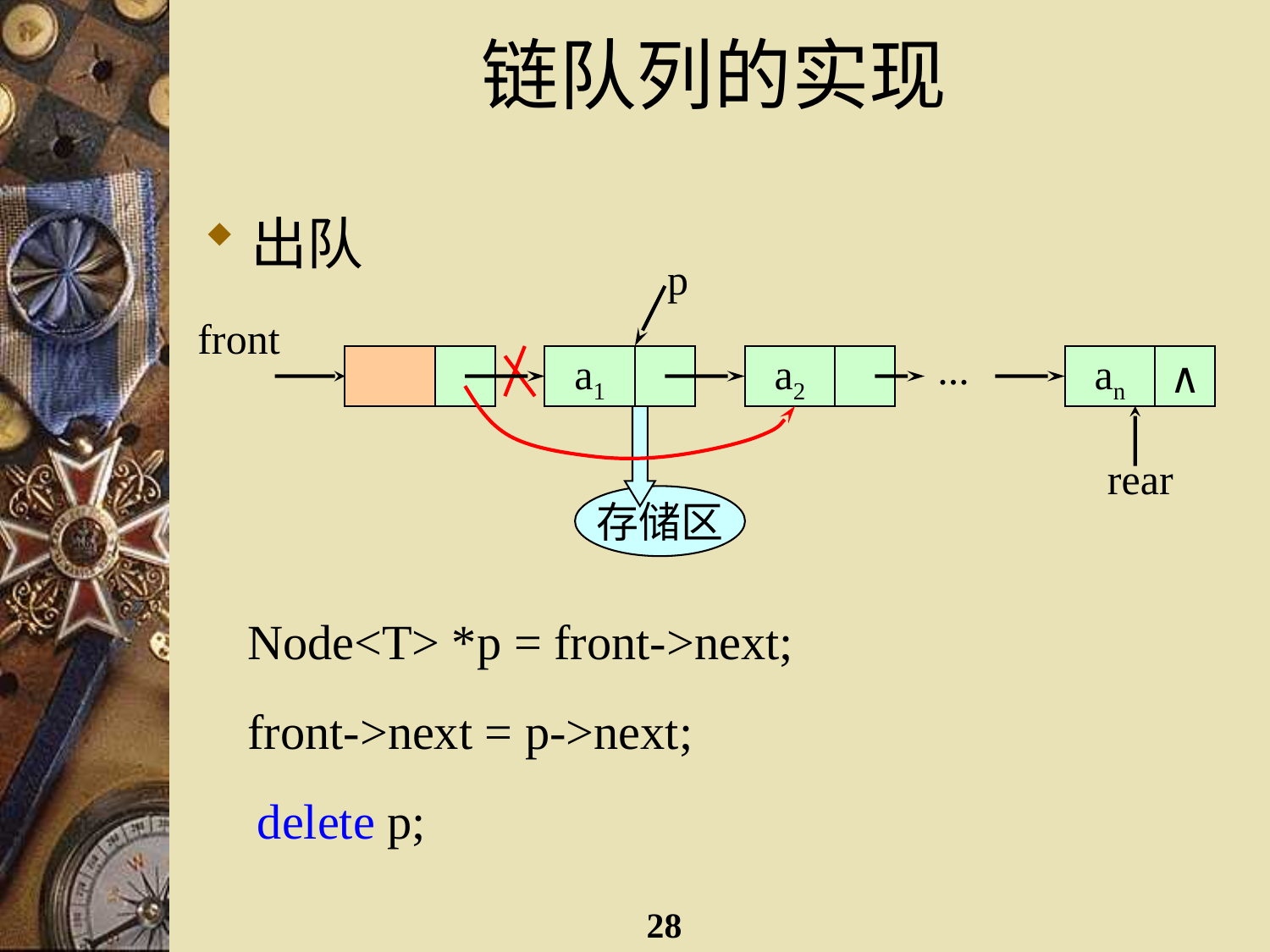

# 链队列的实现
出队
p

front

a1

a2

an
∧
...

rear
存储区
Node<T> *p = front->next;
front->next = p->next;
delete p;